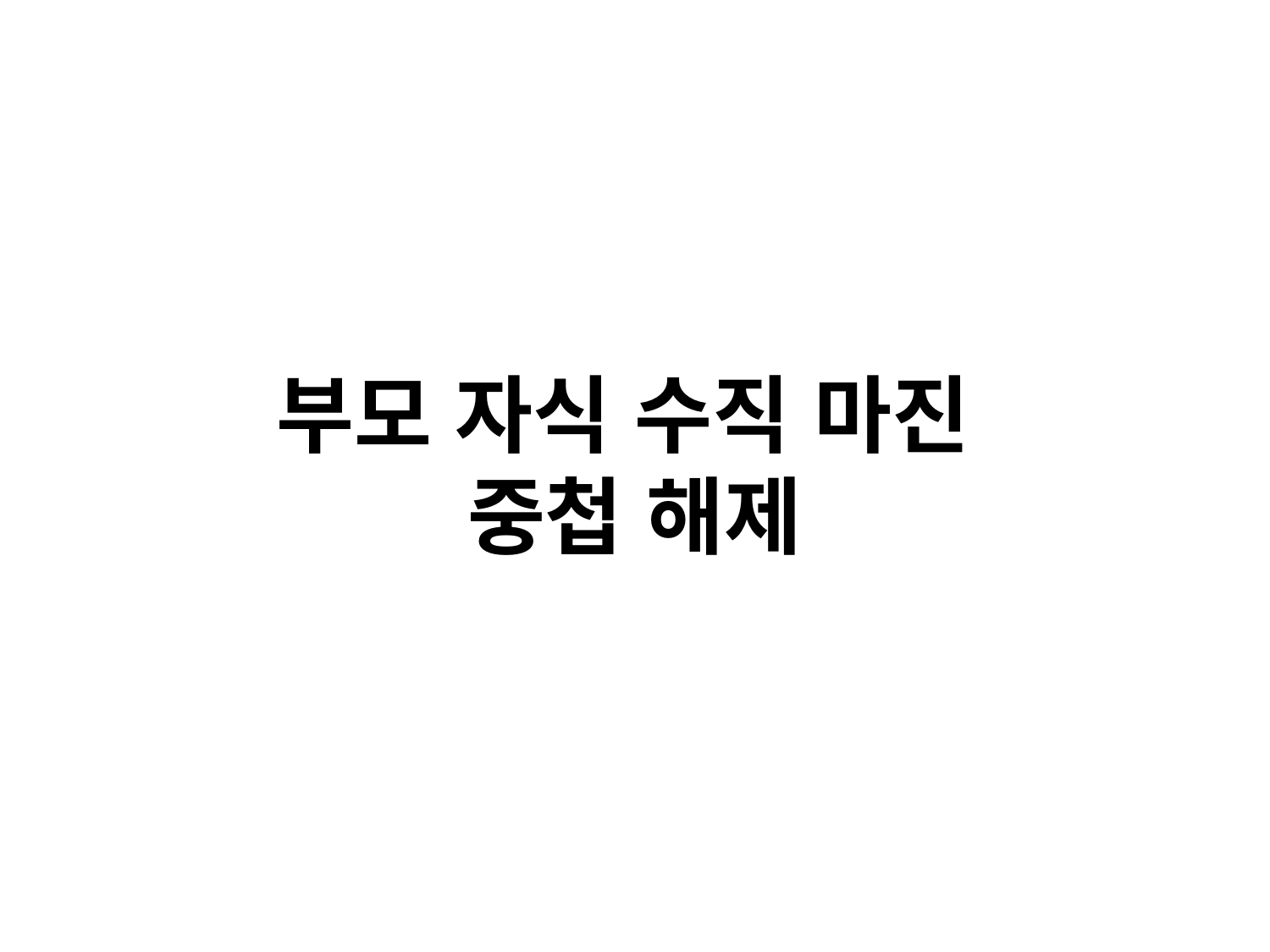

# 부모 자식 수직 마진
중첩 해제